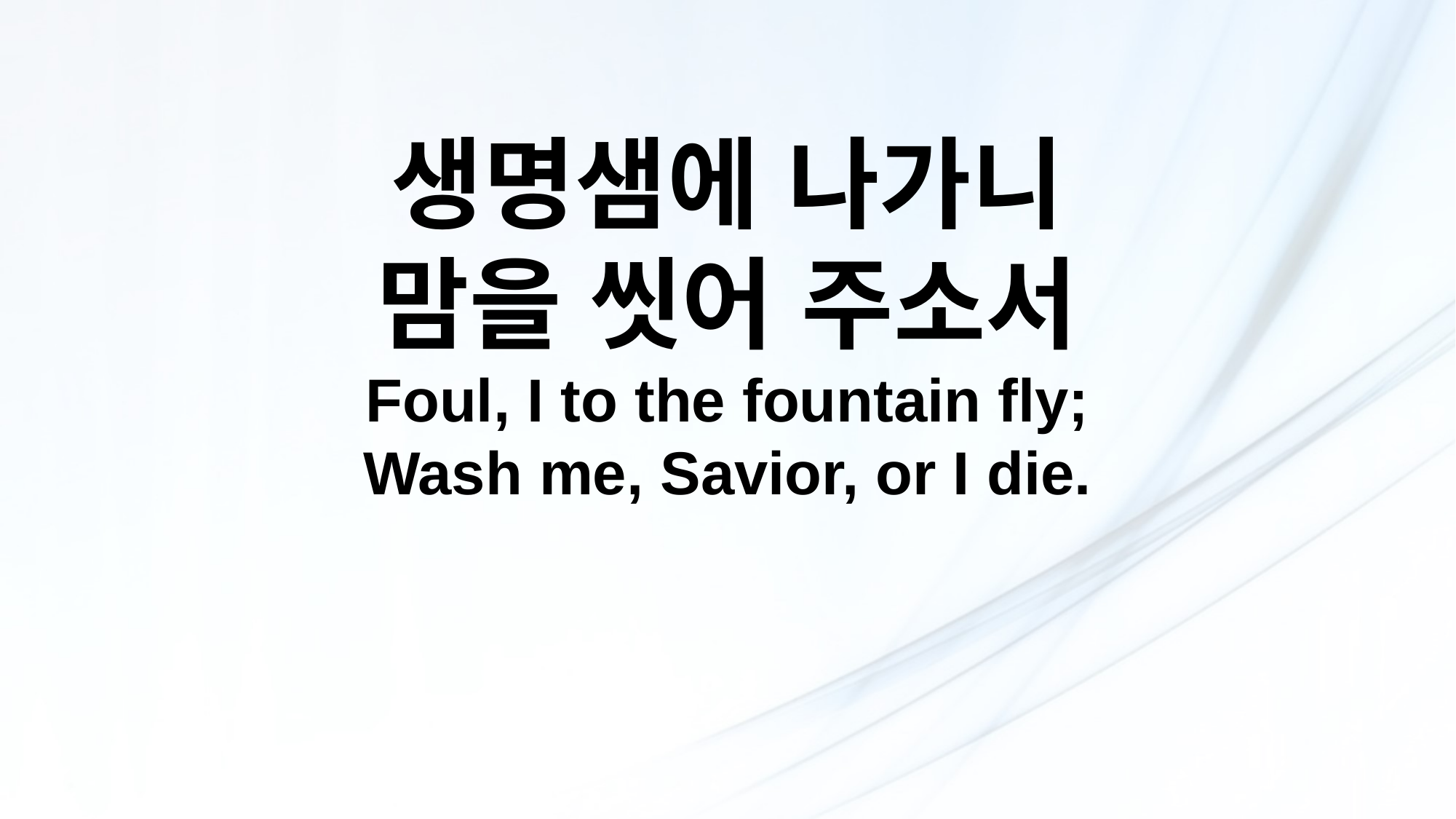

생명샘에 나가니
맘을 씻어 주소서
Foul, I to the fountain fly;
Wash me, Savior, or I die.